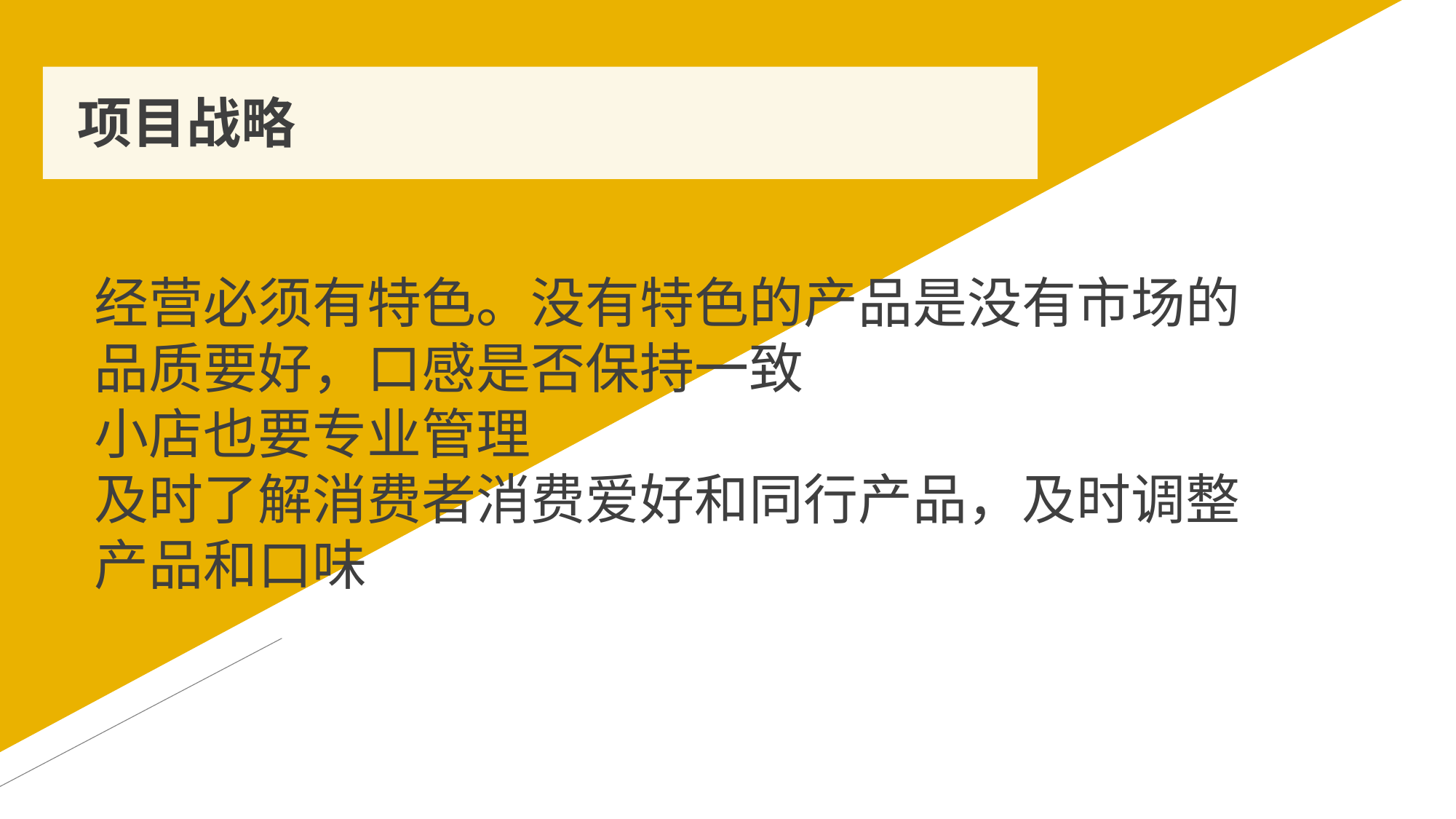

# 项目战略
经营必须有特色。没有特色的产品是没有市场的
品质要好，口感是否保持一致
小店也要专业管理
及时了解消费者消费爱好和同行产品，及时调整产品和口味